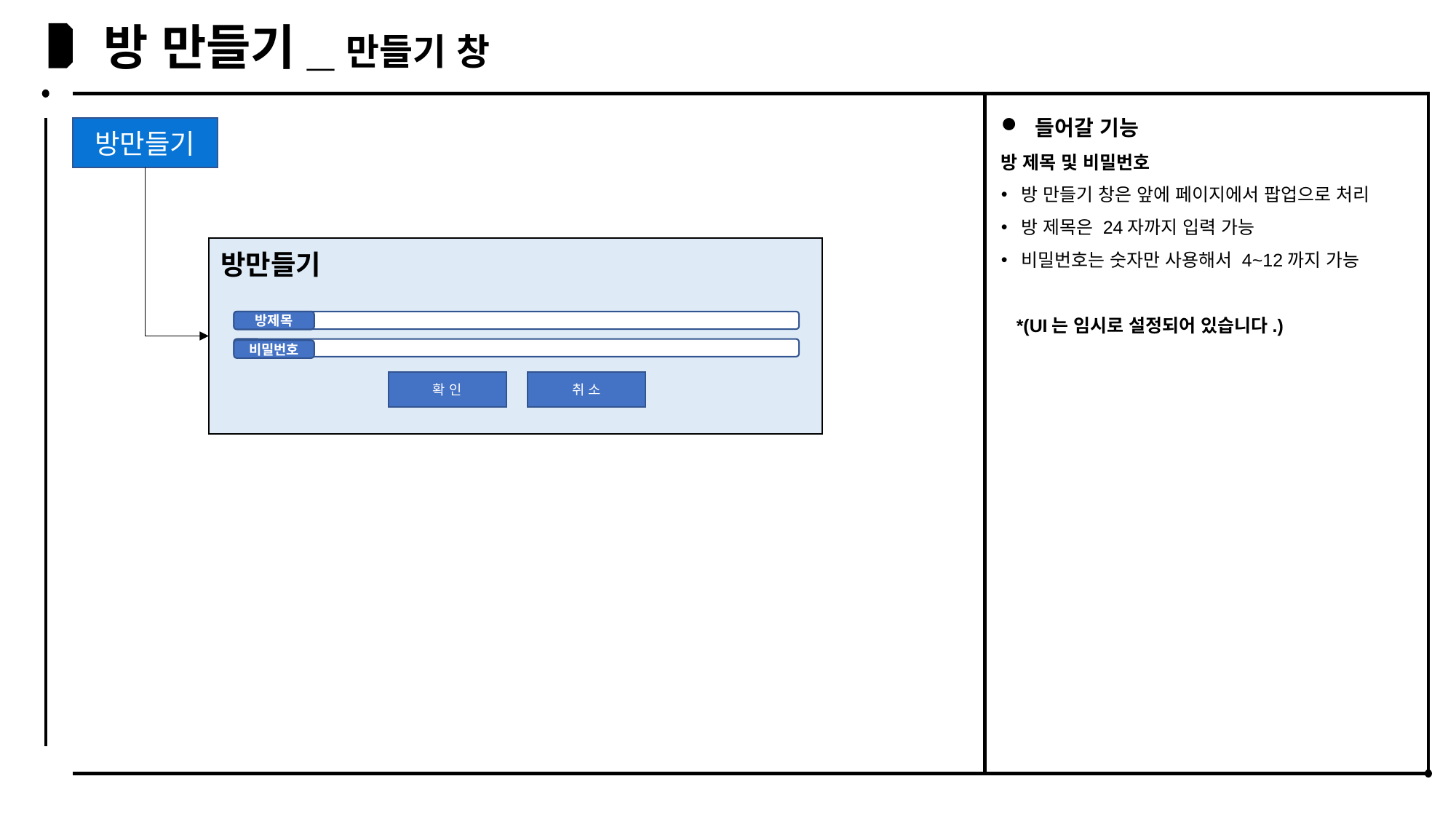

방 만들기_만들기 창

들어갈 기능
방 제목 및 비밀번호
방 만들기 창은 앞에 페이지에서 팝업으로 처리
방 제목은 24자까지 입력 가능
비밀번호는 숫자만 사용해서 4~12까지 가능

   *(UI는 임시로 설정되어 있습니다.)
방만들기

방만들기
방제목

비밀번호
확 인
취 소